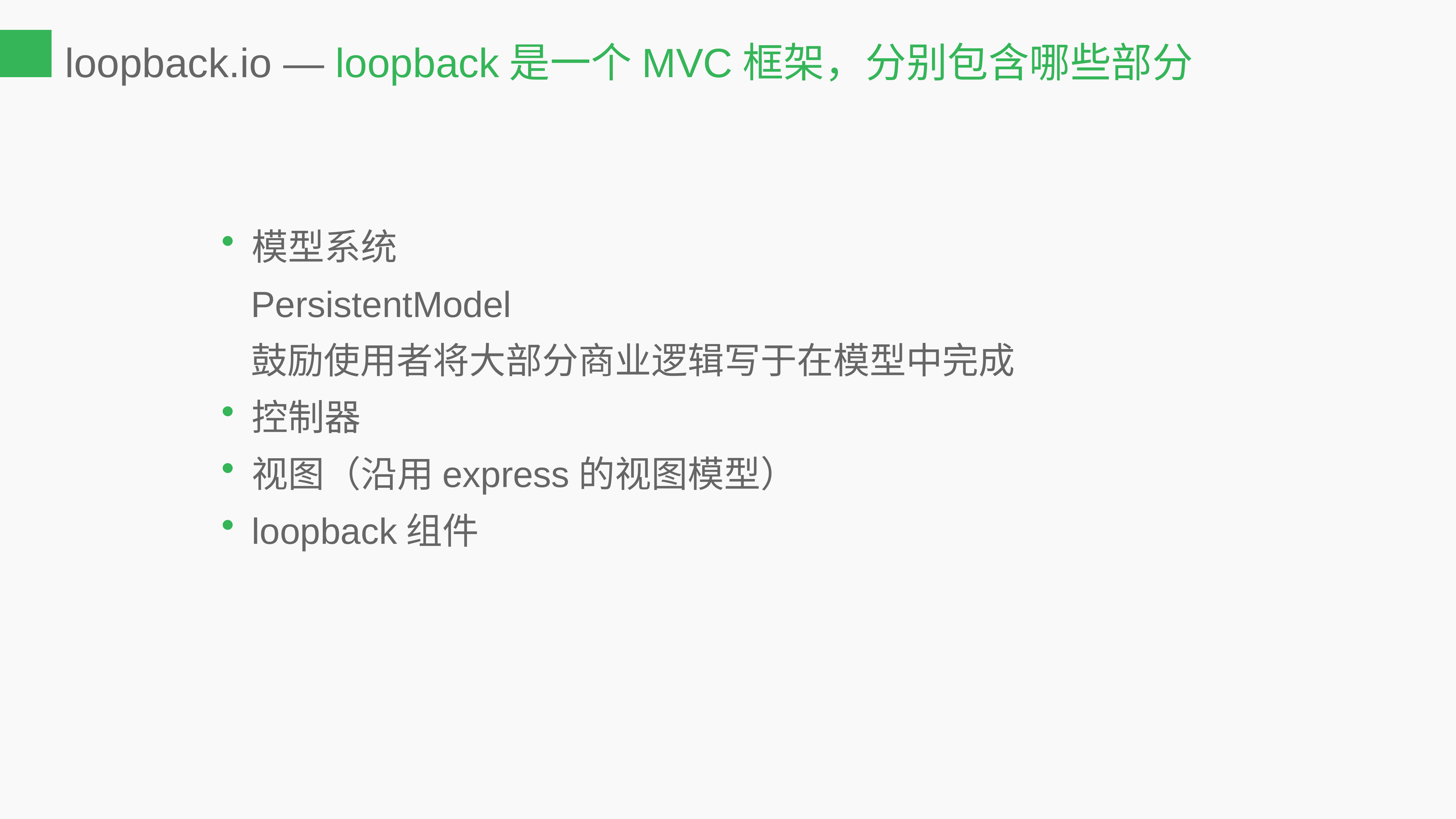

loopback.io — loopback是一个MVC框架，分别包含哪些部分
模型系统
PersistentModel
鼓励使用者将大部分商业逻辑写于在模型中完成
控制器
视图（沿用express的视图模型）
loopback组件